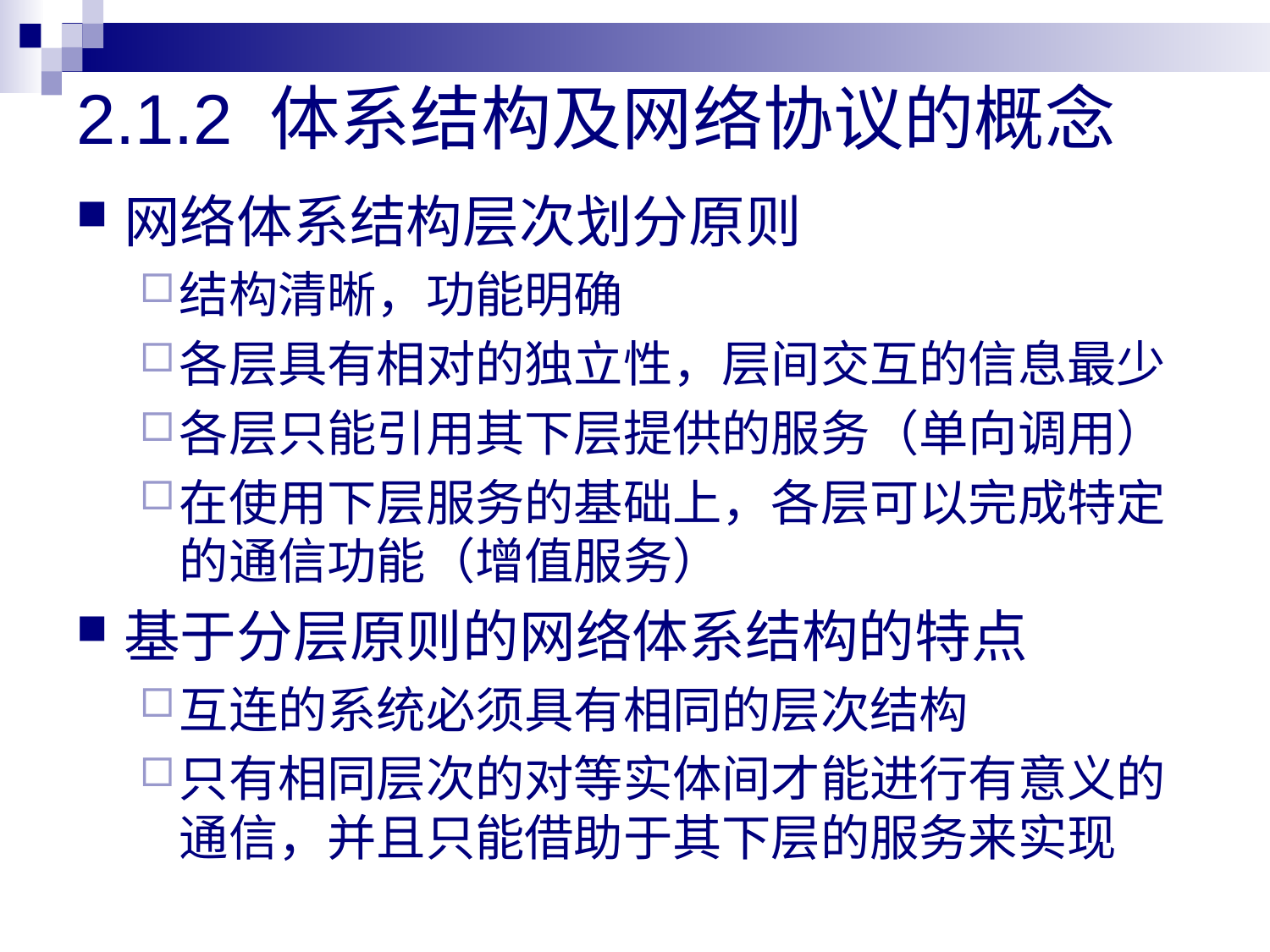

# 2.1.2 体系结构及网络协议的概念
网络体系结构层次划分原则
结构清晰，功能明确
各层具有相对的独立性，层间交互的信息最少
各层只能引用其下层提供的服务（单向调用）
在使用下层服务的基础上，各层可以完成特定的通信功能（增值服务）
基于分层原则的网络体系结构的特点
互连的系统必须具有相同的层次结构
只有相同层次的对等实体间才能进行有意义的通信，并且只能借助于其下层的服务来实现